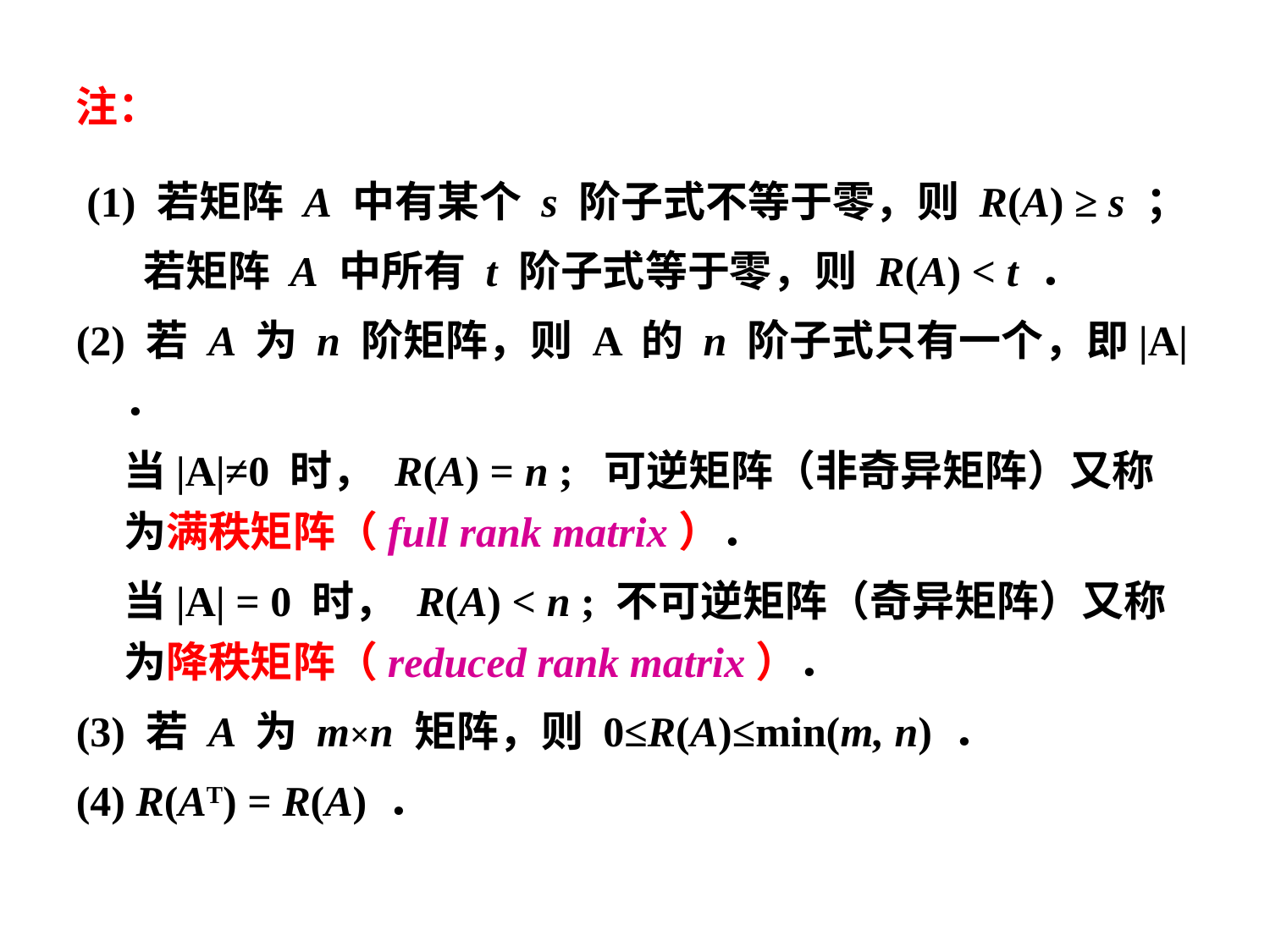

注：
 (1) 若矩阵 A 中有某个 s 阶子式不等于零，则 R(A) ≥ s ；
	 若矩阵 A 中所有 t 阶子式等于零，则 R(A) < t ．
(2) 若 A 为 n 阶矩阵，则 A 的 n 阶子式只有一个，即|A| ．
	当|A|≠0 时， R(A) = n ;  可逆矩阵（非奇异矩阵）又称为满秩矩阵（full rank matrix）．
	当|A| = 0 时， R(A) < n ; 不可逆矩阵（奇异矩阵）又称为降秩矩阵（reduced rank matrix）．
(3) 若 A 为 m×n 矩阵，则 0≤R(A)≤min(m, n) ．
(4) R(AT) = R(A) ．